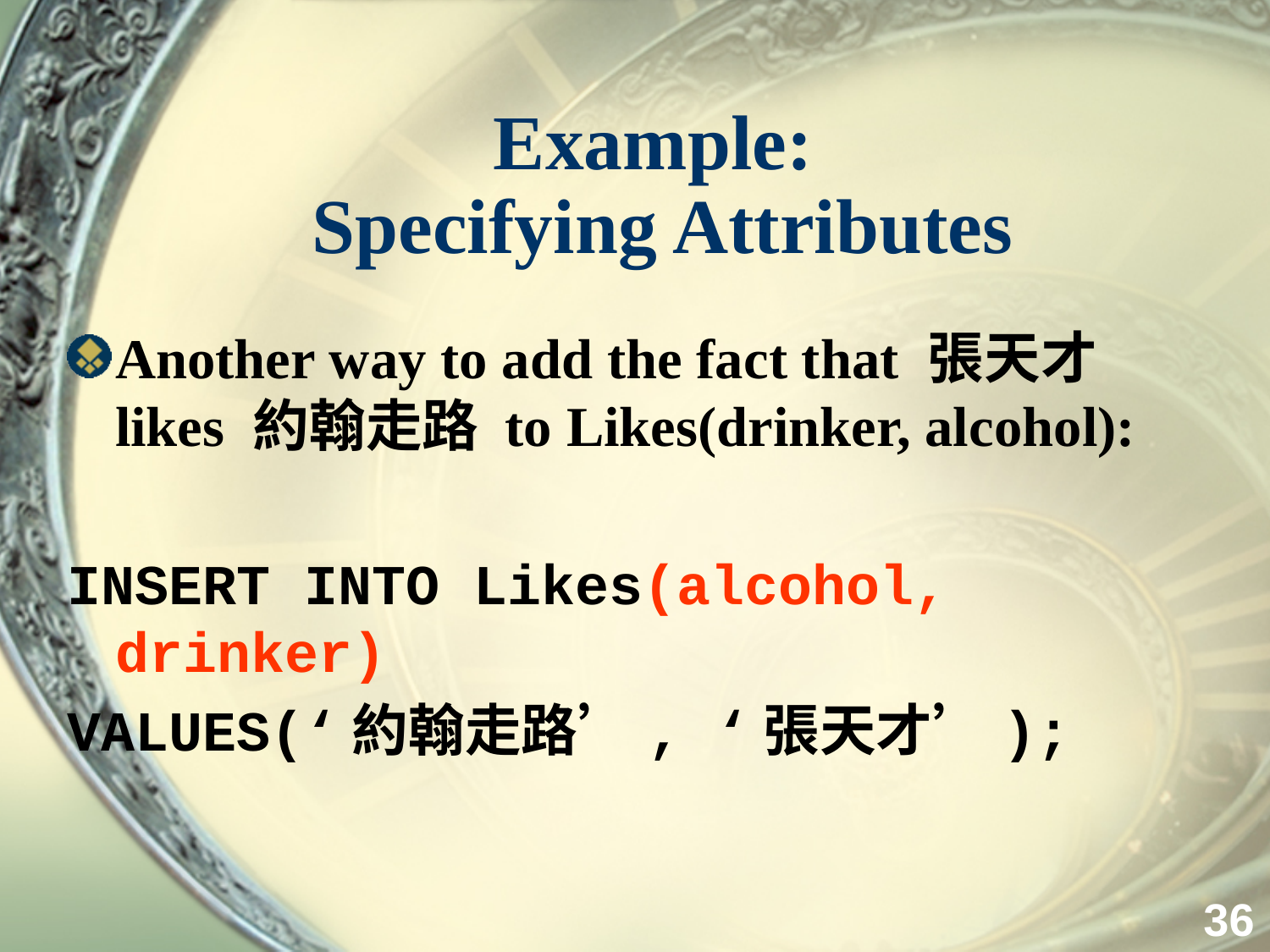

# Example: Specifying Attributes
Another way to add the fact that 張天才 likes 約翰走路 to Likes(drinker, alcohol):

INSERT INTO Likes(alcohol, drinker)
VALUES(‘約翰走路’, ‘張天才’);
36